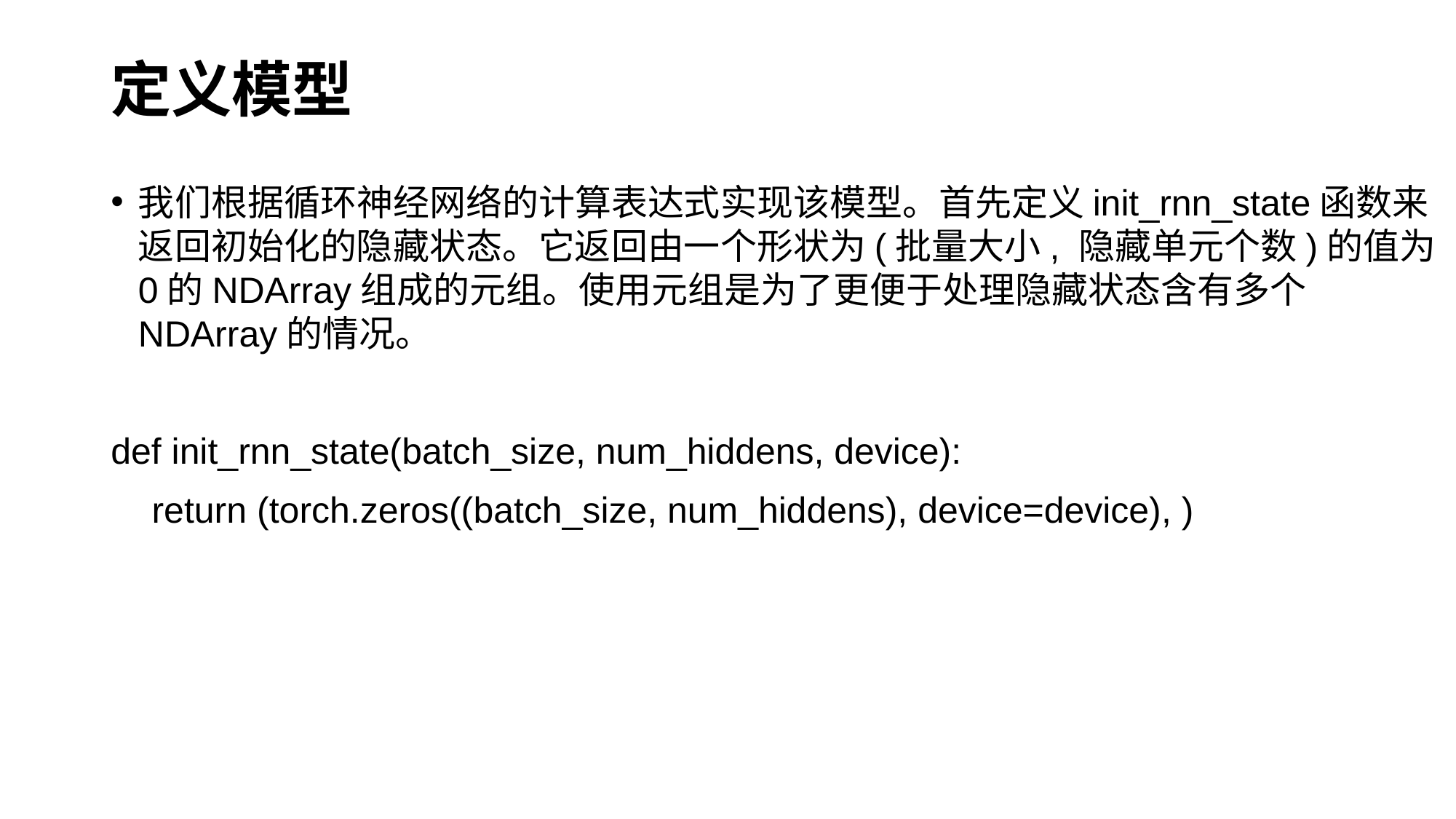

# 定义模型
我们根据循环神经网络的计算表达式实现该模型。首先定义init_rnn_state函数来返回初始化的隐藏状态。它返回由一个形状为(批量大小, 隐藏单元个数)的值为0的NDArray组成的元组。使用元组是为了更便于处理隐藏状态含有多个NDArray的情况。

def init_rnn_state(batch_size, num_hiddens, device):
    return (torch.zeros((batch_size, num_hiddens), device=device), )